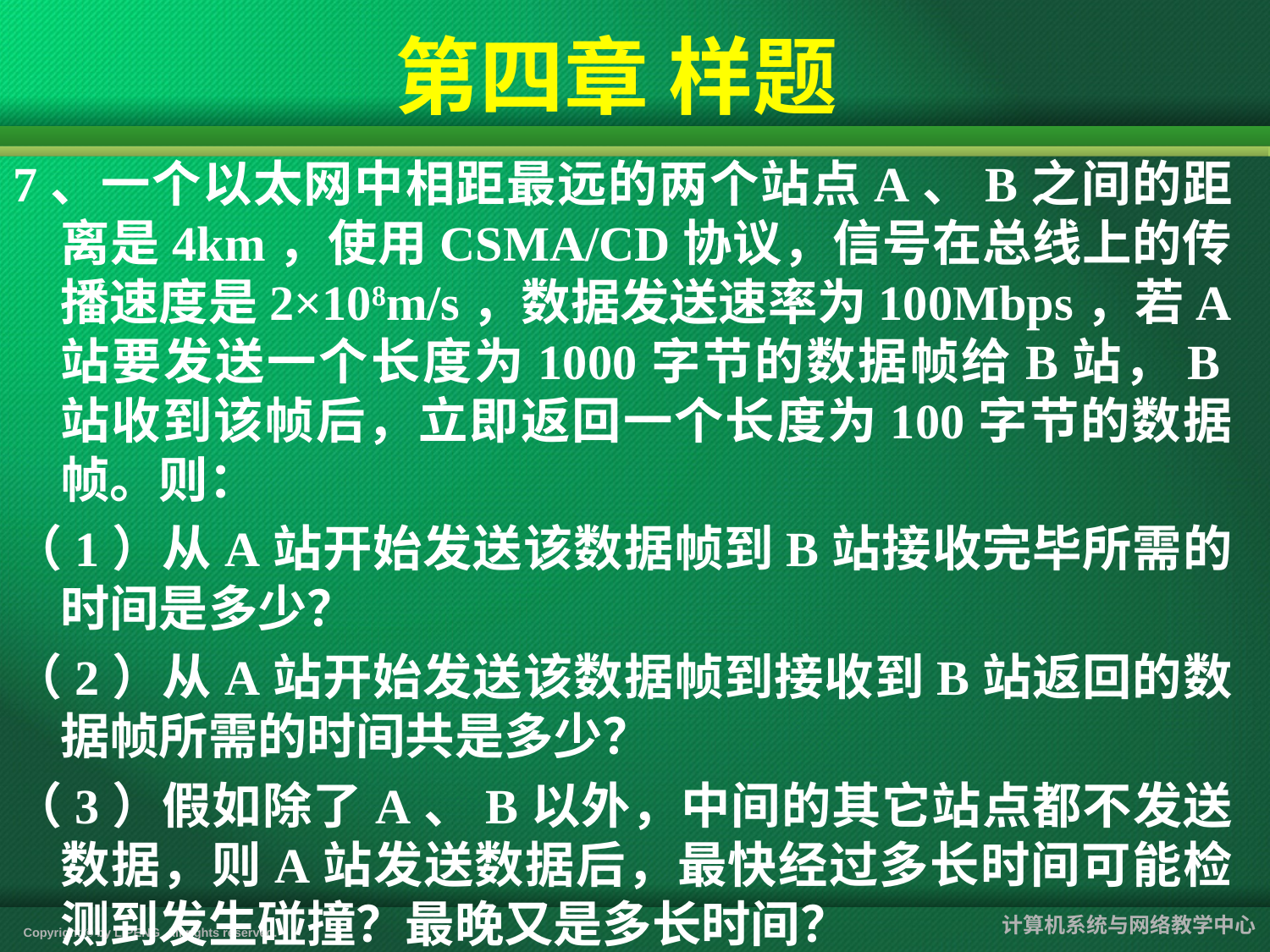

第四章 样题
7、一个以太网中相距最远的两个站点A、B之间的距离是4km，使用CSMA/CD协议，信号在总线上的传播速度是2×108m/s，数据发送速率为100Mbps，若A站要发送一个长度为1000字节的数据帧给B站，B站收到该帧后，立即返回一个长度为100字节的数据帧。则：
（1）从A站开始发送该数据帧到B站接收完毕所需的时间是多少？
（2）从A站开始发送该数据帧到接收到B站返回的数据帧所需的时间共是多少？
（3）假如除了A、B以外，中间的其它站点都不发送数据，则A站发送数据后，最快经过多长时间可能检测到发生碰撞？最晚又是多长时间？